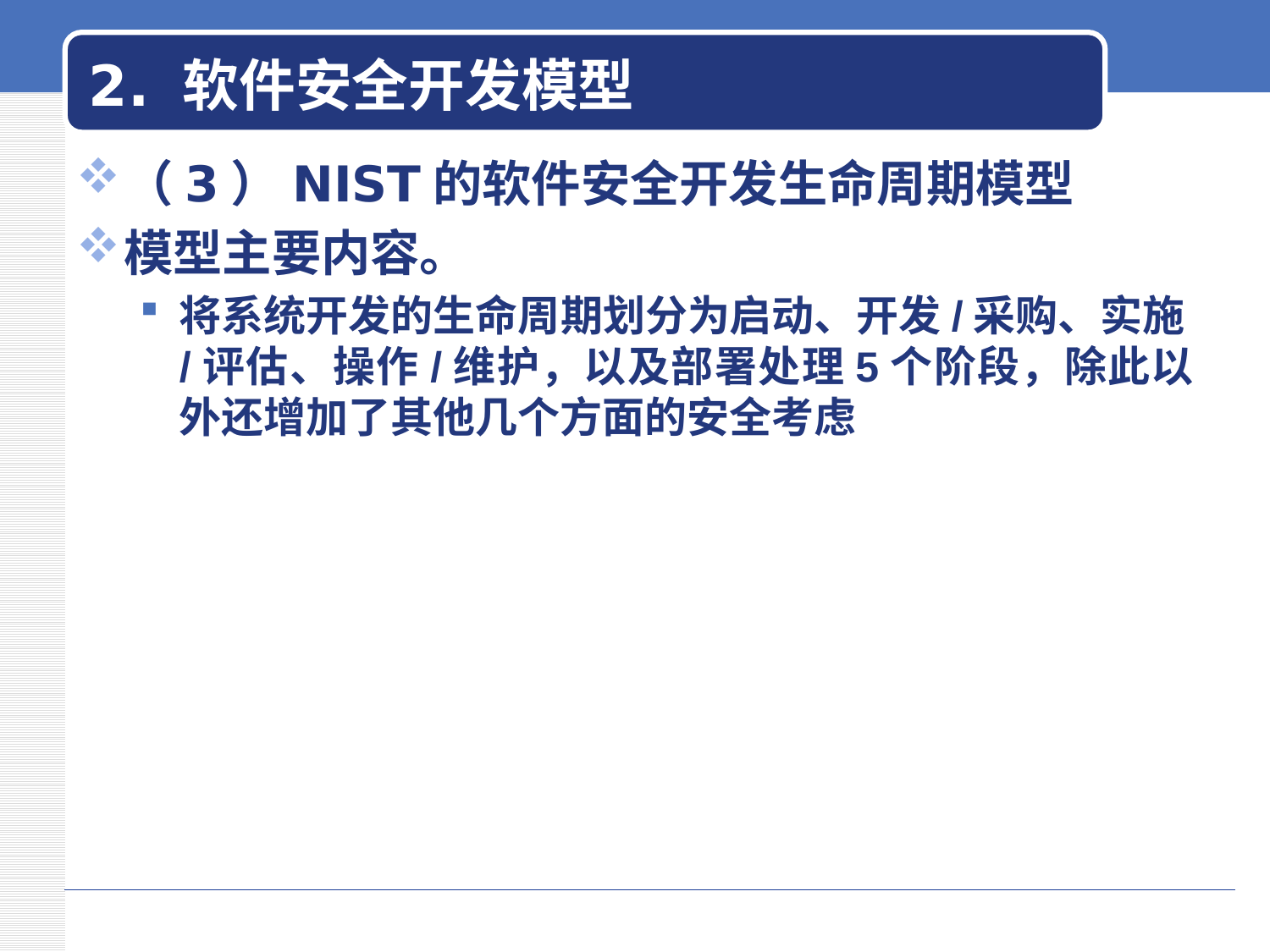

# 2. 软件安全开发模型
（3）NIST的软件安全开发生命周期模型
模型主要内容。
将系统开发的生命周期划分为启动、开发/采购、实施/评估、操作/维护，以及部署处理5个阶段，除此以外还增加了其他几个方面的安全考虑